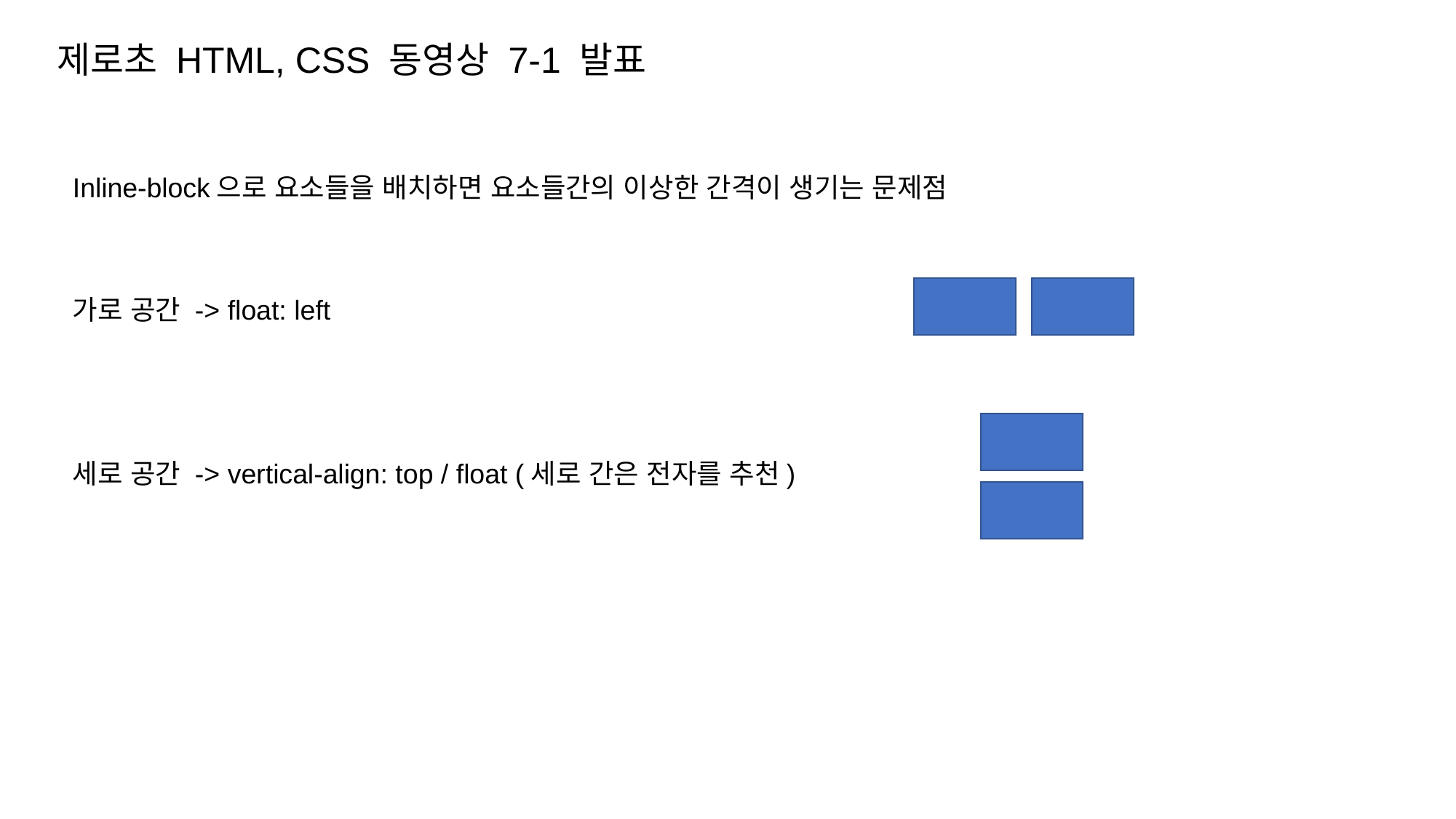

# 제로초 HTML, CSS 동영상 7-1 발표
Inline-block으로 요소들을 배치하면 요소들간의 이상한 간격이 생기는 문제점

가로 공간 -> float: left

세로 공간 -> vertical-align: top / float (세로 간은 전자를 추천)